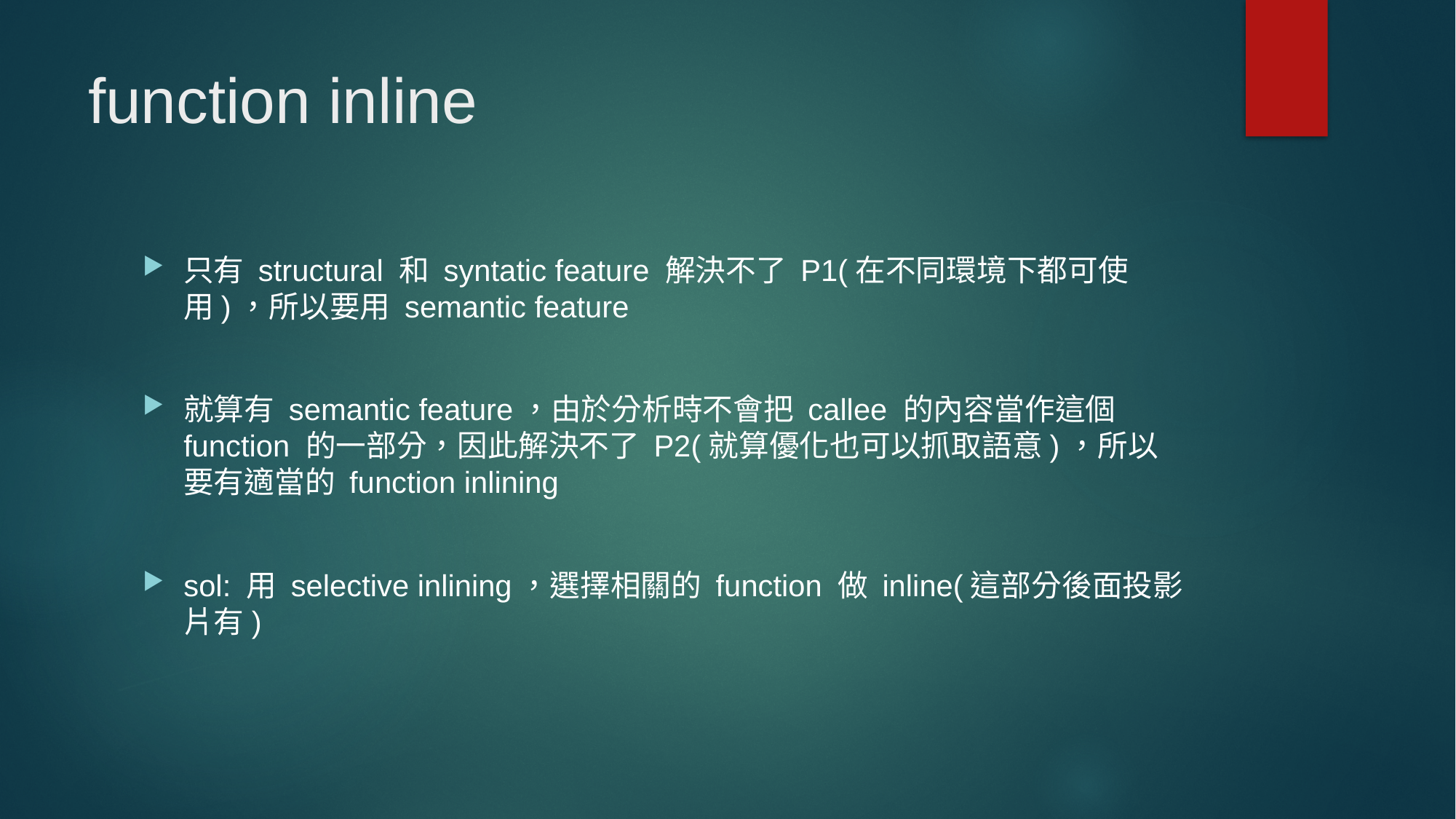

# function inline
只有 structural 和 syntatic feature 解決不了 P1(在不同環境下都可使用)，所以要用 semantic feature

就算有 semantic feature，由於分析時不會把 callee 的內容當作這個 function 的一部分，因此解決不了 P2(就算優化也可以抓取語意)，所以要有適當的 function inlining

sol: 用 selective inlining，選擇相關的 function 做 inline(這部分後面投影片有)